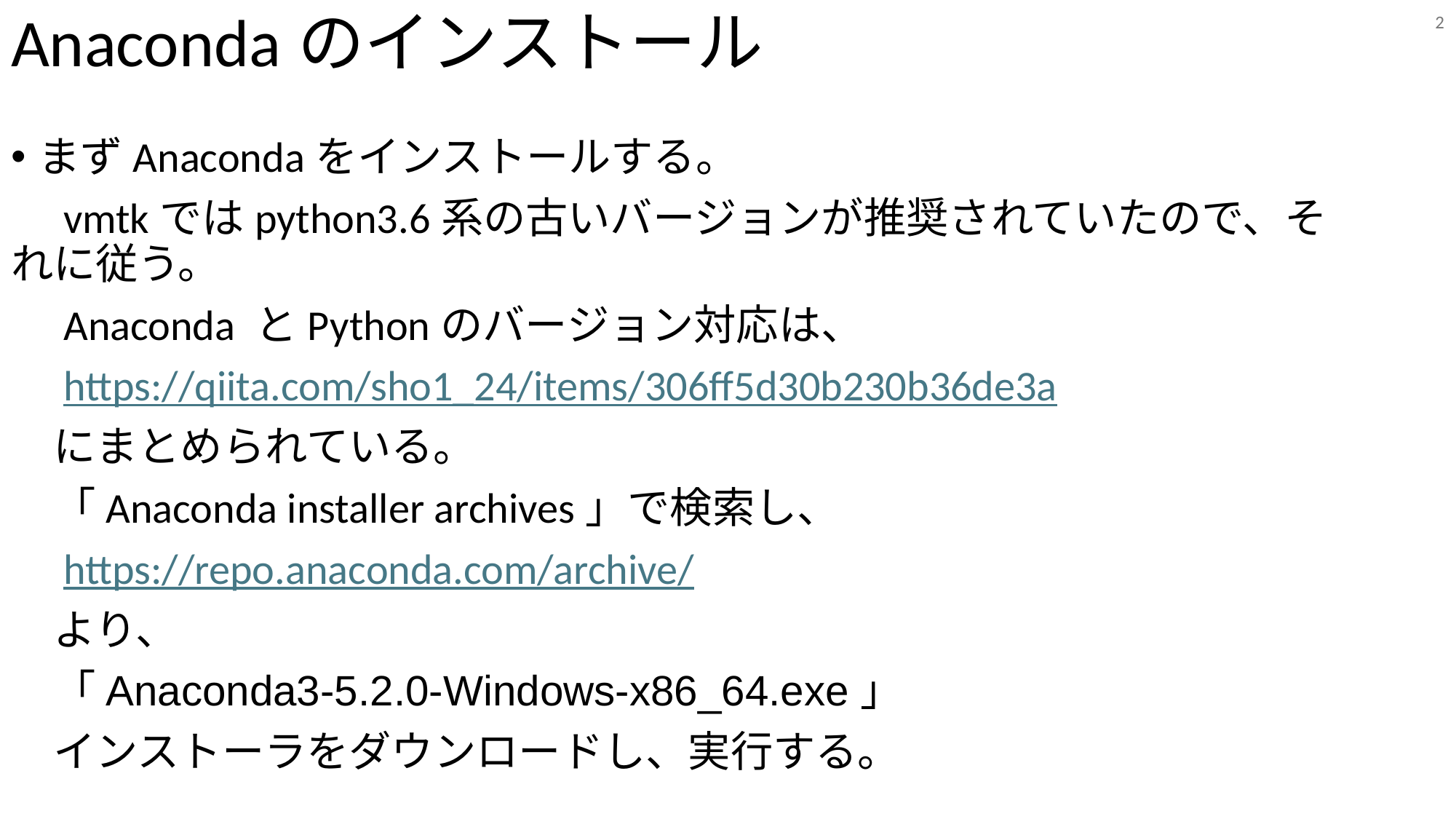

2
# Anacondaのインストール
まずAnacondaをインストールする。
　vmtkではpython3.6系の古いバージョンが推奨されていたので、それに従う。
　Anaconda とPythonのバージョン対応は、
　https://qiita.com/sho1_24/items/306ff5d30b230b36de3a
　にまとめられている。
　「Anaconda installer archives」で検索し、
　https://repo.anaconda.com/archive/
　より、
　「Anaconda3-5.2.0-Windows-x86_64.exe」
　インストーラをダウンロードし、実行する。